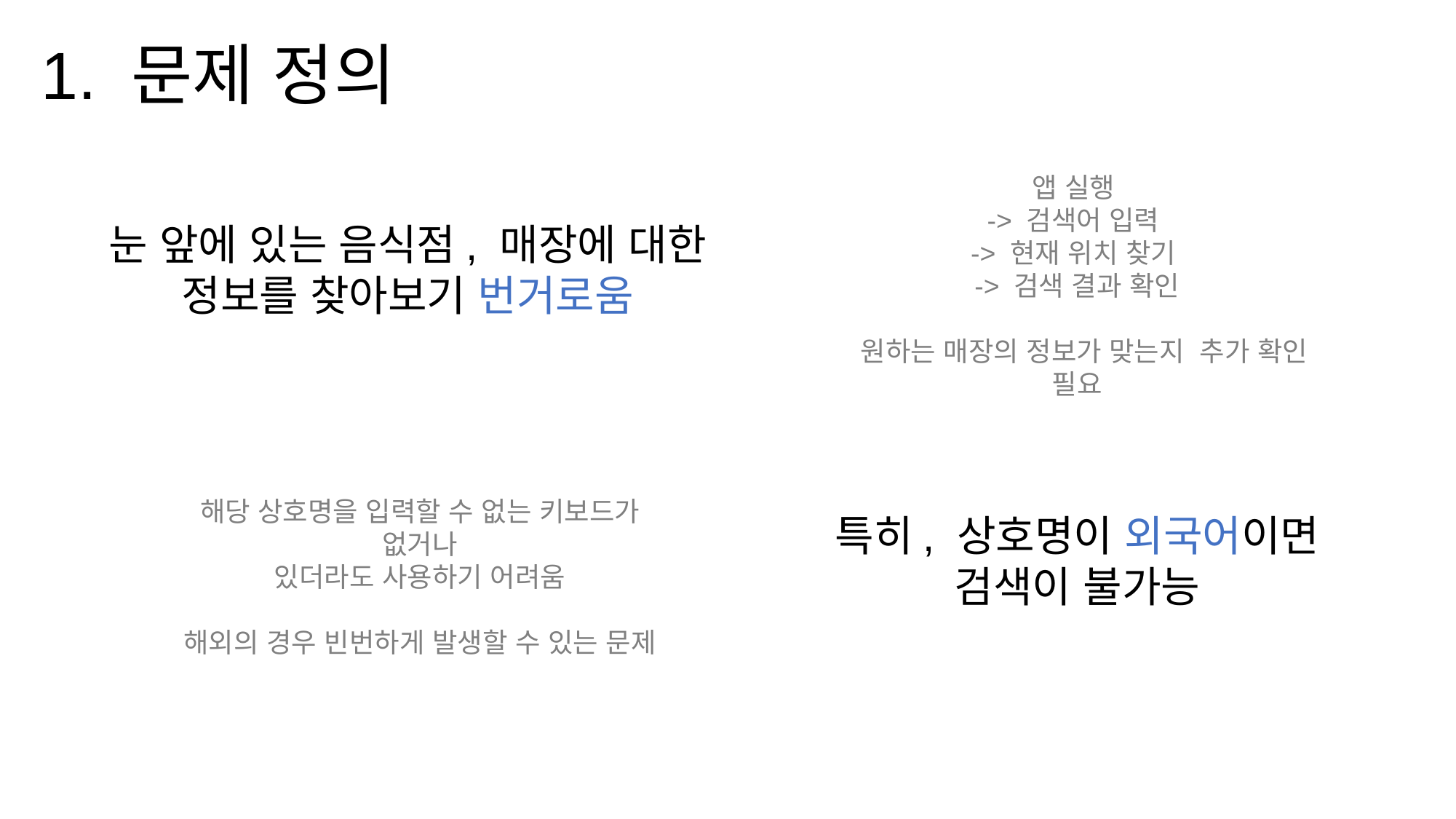

# 1. 문제 정의
앱 실행
-> 검색어 입력
-> 현재 위치 찾기
-> 검색 결과 확인

 원하는 매장의 정보가 맞는지  추가 확인 필요
눈 앞에 있는 음식점, 매장에 대한
정보를 찾아보기 번거로움
해당 상호명을 입력할 수 없는 키보드가 없거나
있더라도 사용하기 어려움

해외의 경우 빈번하게 발생할 수 있는 문제
특히, 상호명이 외국어이면
검색이 불가능